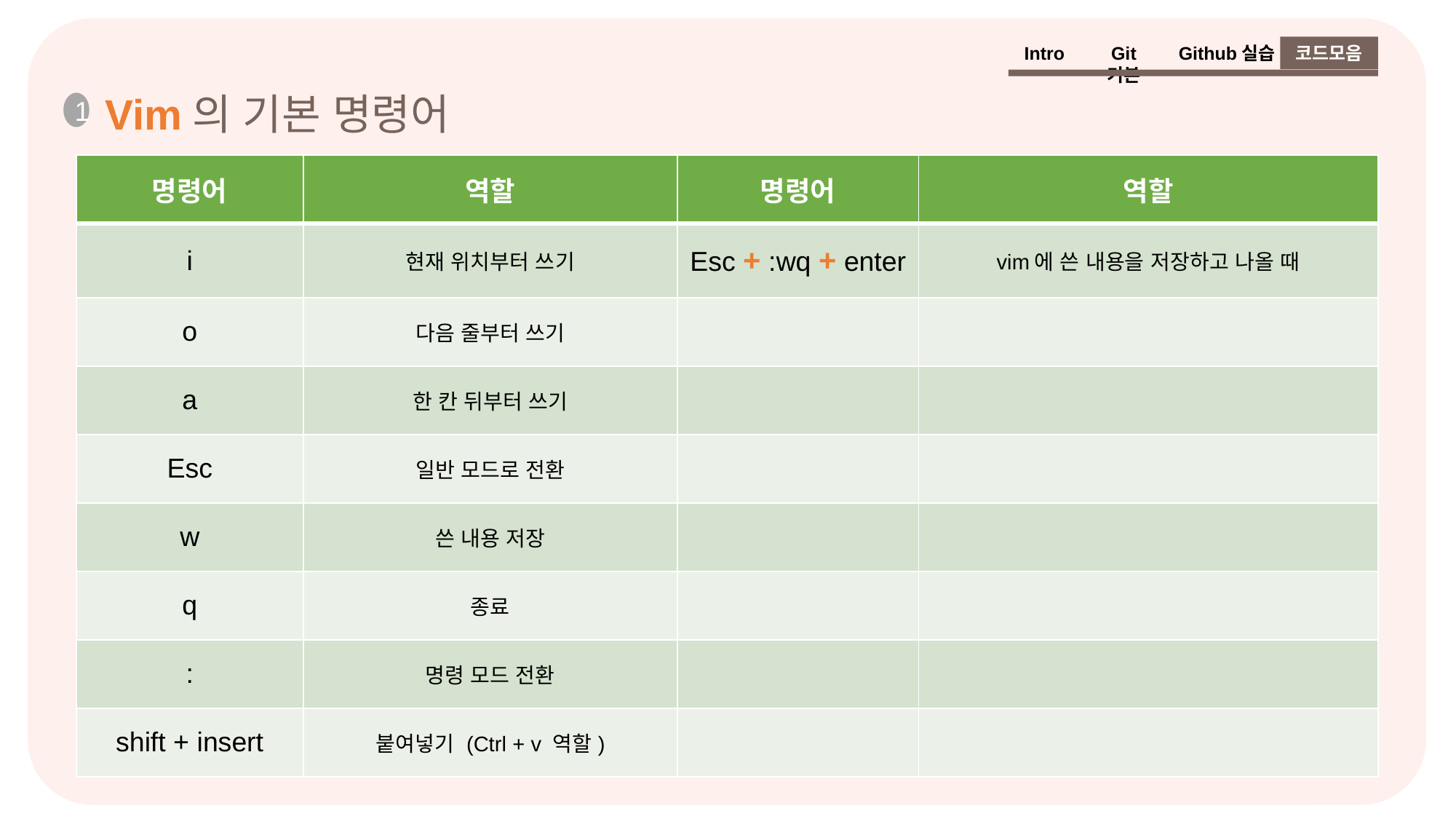

Intro
Git 기본
Github실습
코드모음

Vim의 기본 명령어
1
| 명령어 | 역할 | 명령어 | 역할 |
| --- | --- | --- | --- |
| i | 현재 위치부터 쓰기 | Esc + :wq + enter | vim에 쓴 내용을 저장하고 나올 때 |
| o | 다음 줄부터 쓰기 |  |  |
| a | 한 칸 뒤부터 쓰기 |  |  |
| Esc | 일반 모드로 전환 |  |  |
| w | 쓴 내용 저장 |  |  |
| q | 종료 |  |  |
| : | 명령 모드 전환 |  |  |
| shift + insert | 붙여넣기 (Ctrl + v 역할) |  |  |